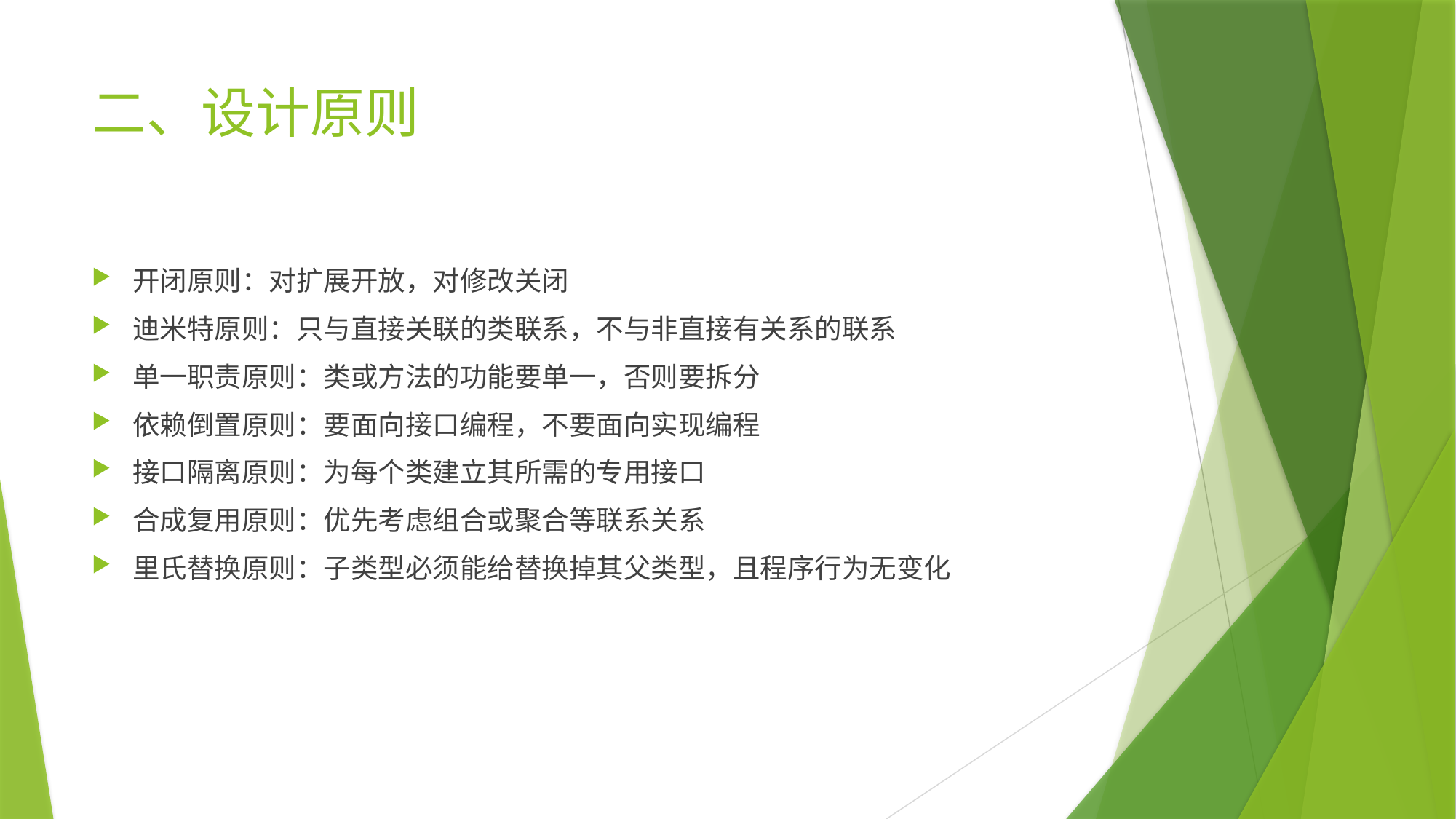

# 二、设计原则
开闭原则：对扩展开放，对修改关闭
迪米特原则：只与直接关联的类联系，不与非直接有关系的联系
单一职责原则：类或方法的功能要单一，否则要拆分
依赖倒置原则：要面向接口编程，不要面向实现编程
接口隔离原则：为每个类建立其所需的专用接口
合成复用原则：优先考虑组合或聚合等联系关系
里氏替换原则：子类型必须能给替换掉其父类型，且程序行为无变化